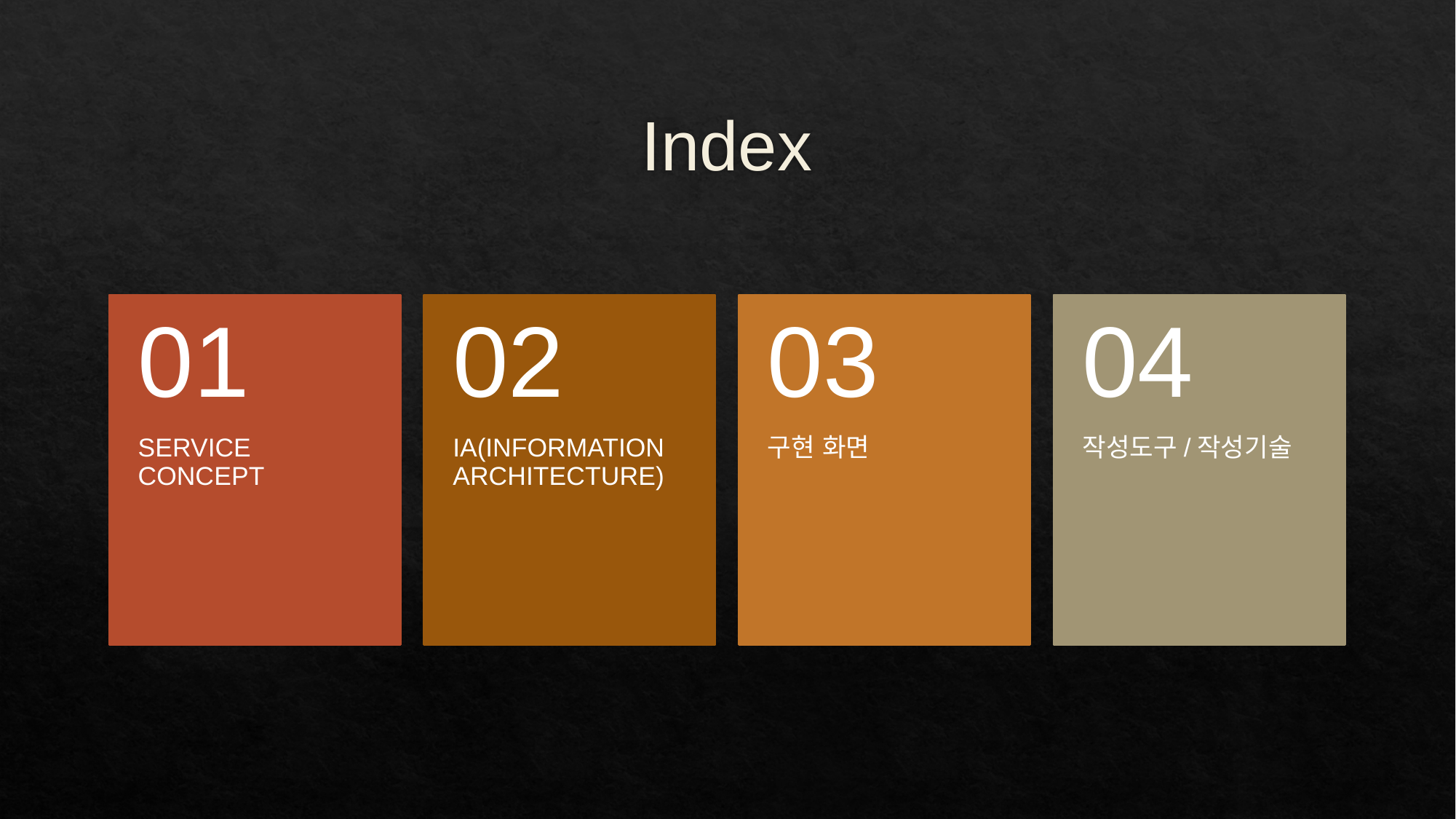

# Index
Service concept
01
IA(Information Architecture)
02
구현 화면
03
작성도구/작성기술
04